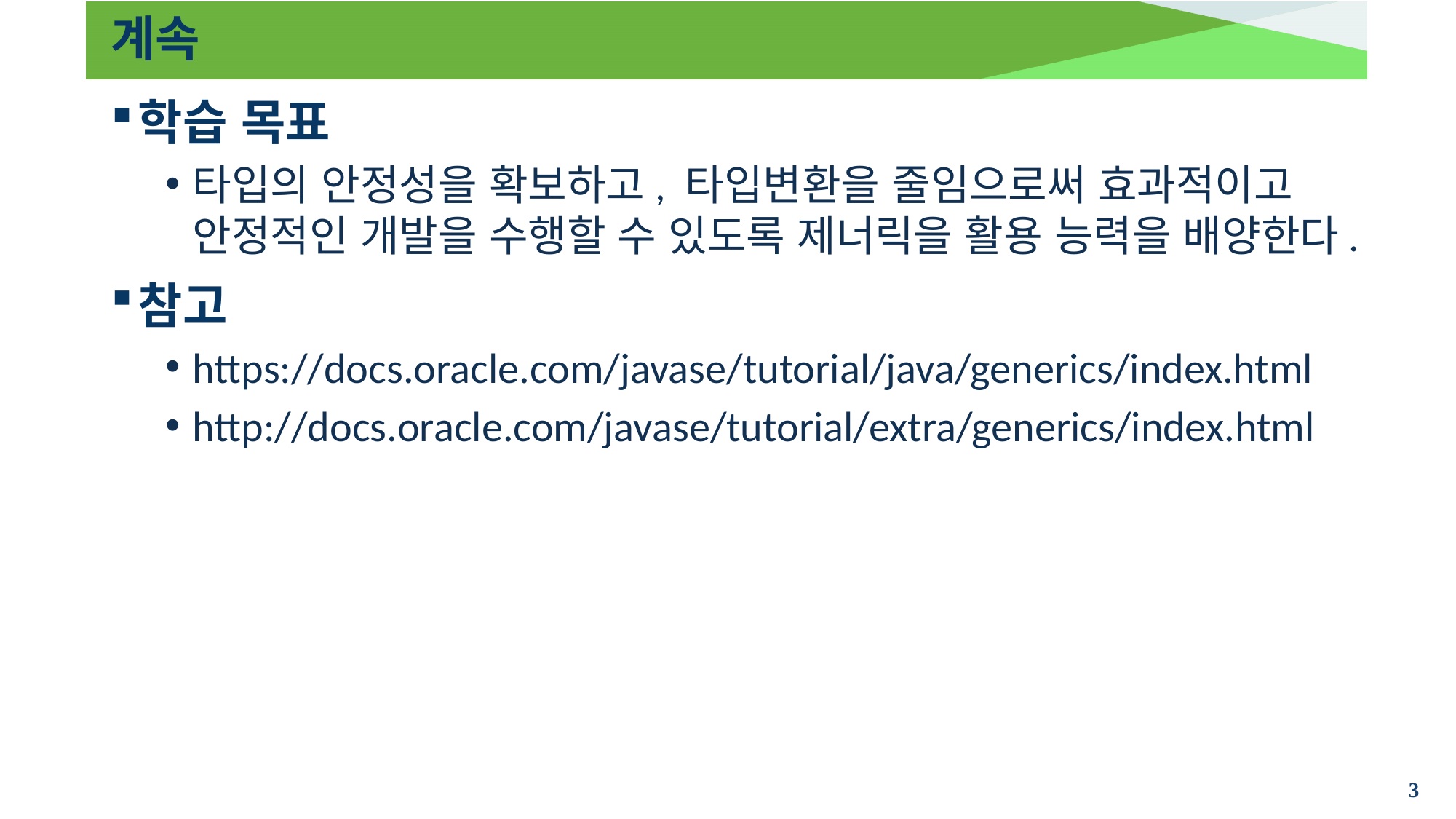

# 계속
학습 목표
타입의 안정성을 확보하고, 타입변환을 줄임으로써 효과적이고 안정적인 개발을 수행할 수 있도록 제너릭을 활용 능력을 배양한다.
참고
https://docs.oracle.com/javase/tutorial/java/generics/index.html
http://docs.oracle.com/javase/tutorial/extra/generics/index.html

3